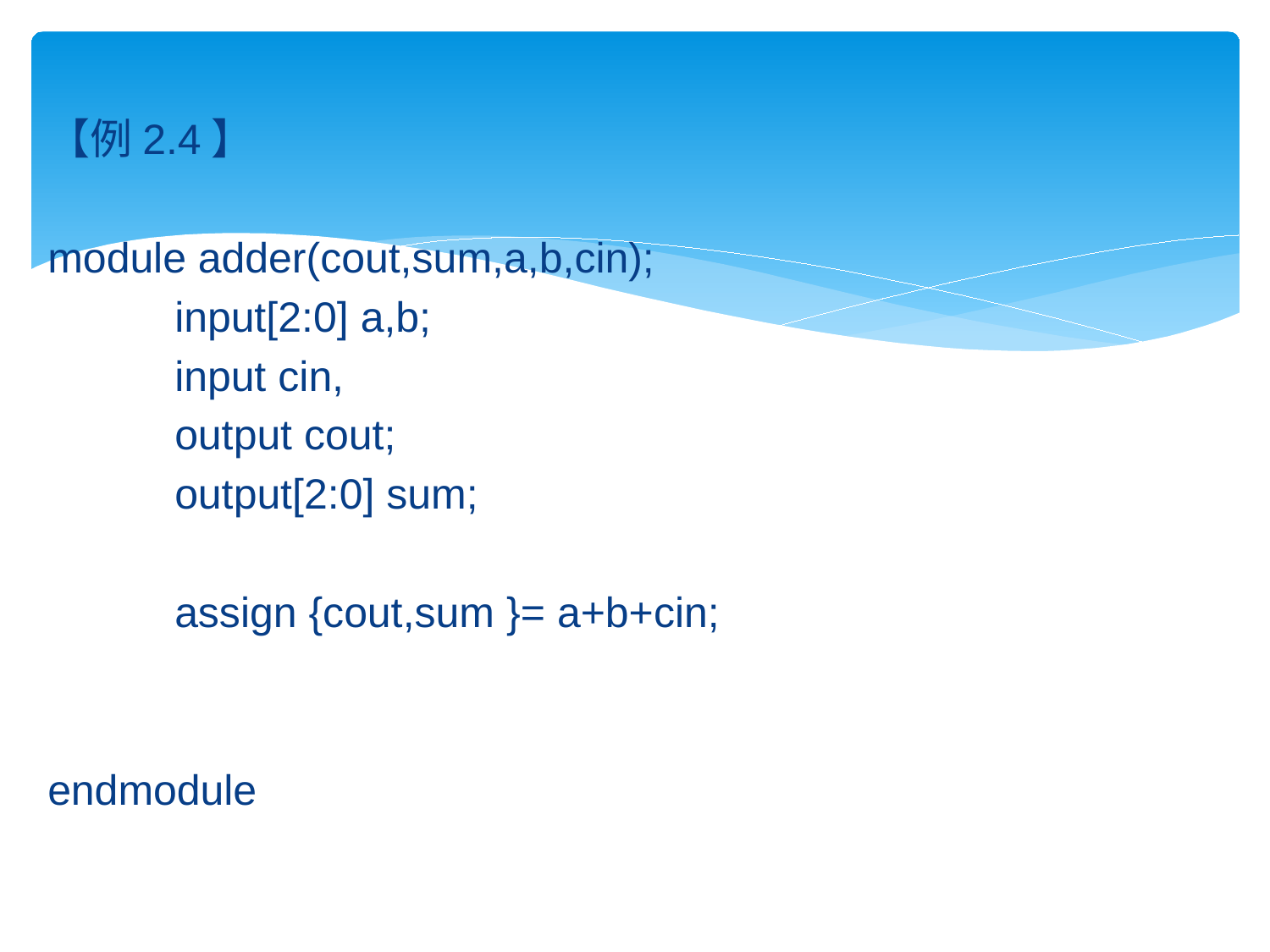

【例2.4】

module adder(cout,sum,a,b,cin);
	input[2:0] a,b;
	input cin,
	output cout;
	output[2:0] sum;

	assign {cout,sum }= a+b+cin;

endmodule